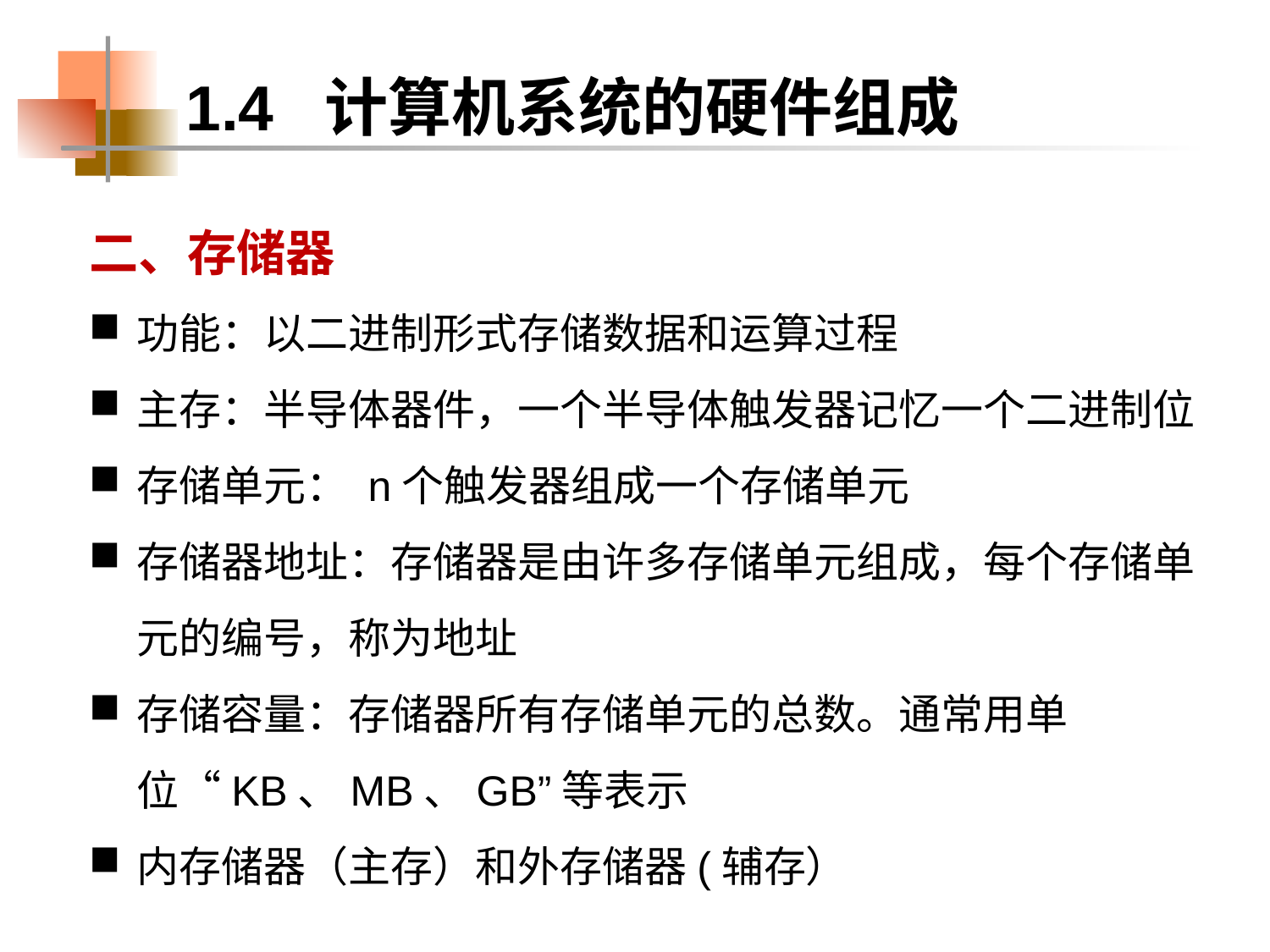

1.4  计算机系统的硬件组成
二、存储器
功能：以二进制形式存储数据和运算过程
主存：半导体器件，一个半导体触发器记忆一个二进制位
存储单元： n个触发器组成一个存储单元
存储器地址：存储器是由许多存储单元组成，每个存储单元的编号，称为地址
存储容量：存储器所有存储单元的总数。通常用单位“KB、MB、GB”等表示
内存储器（主存）和外存储器(辅存）